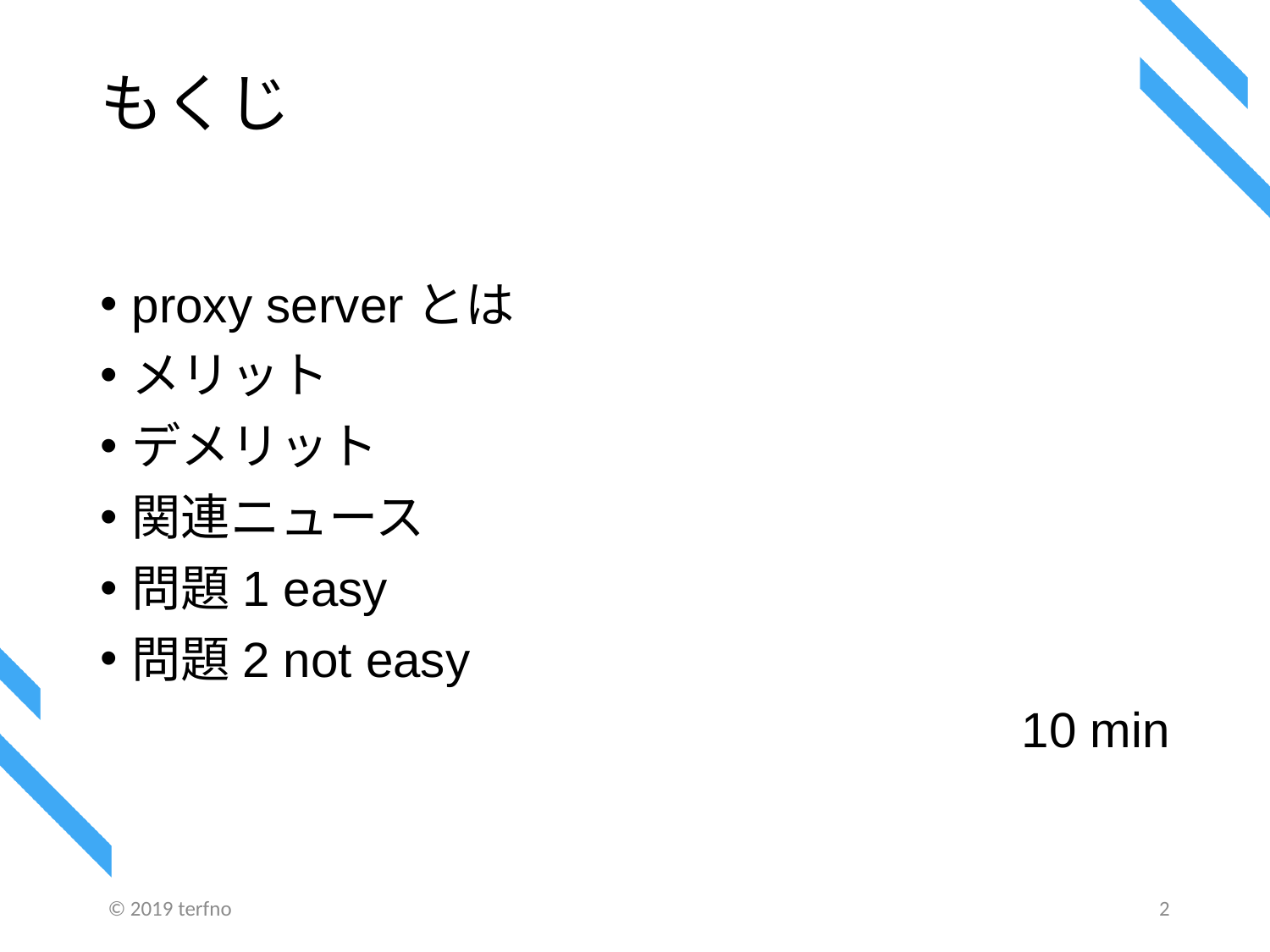

# もくじ
proxy serverとは
メリット
デメリット
関連ニュース
問題1 easy
問題2 not easy
10 min
© 2019 terfno
2